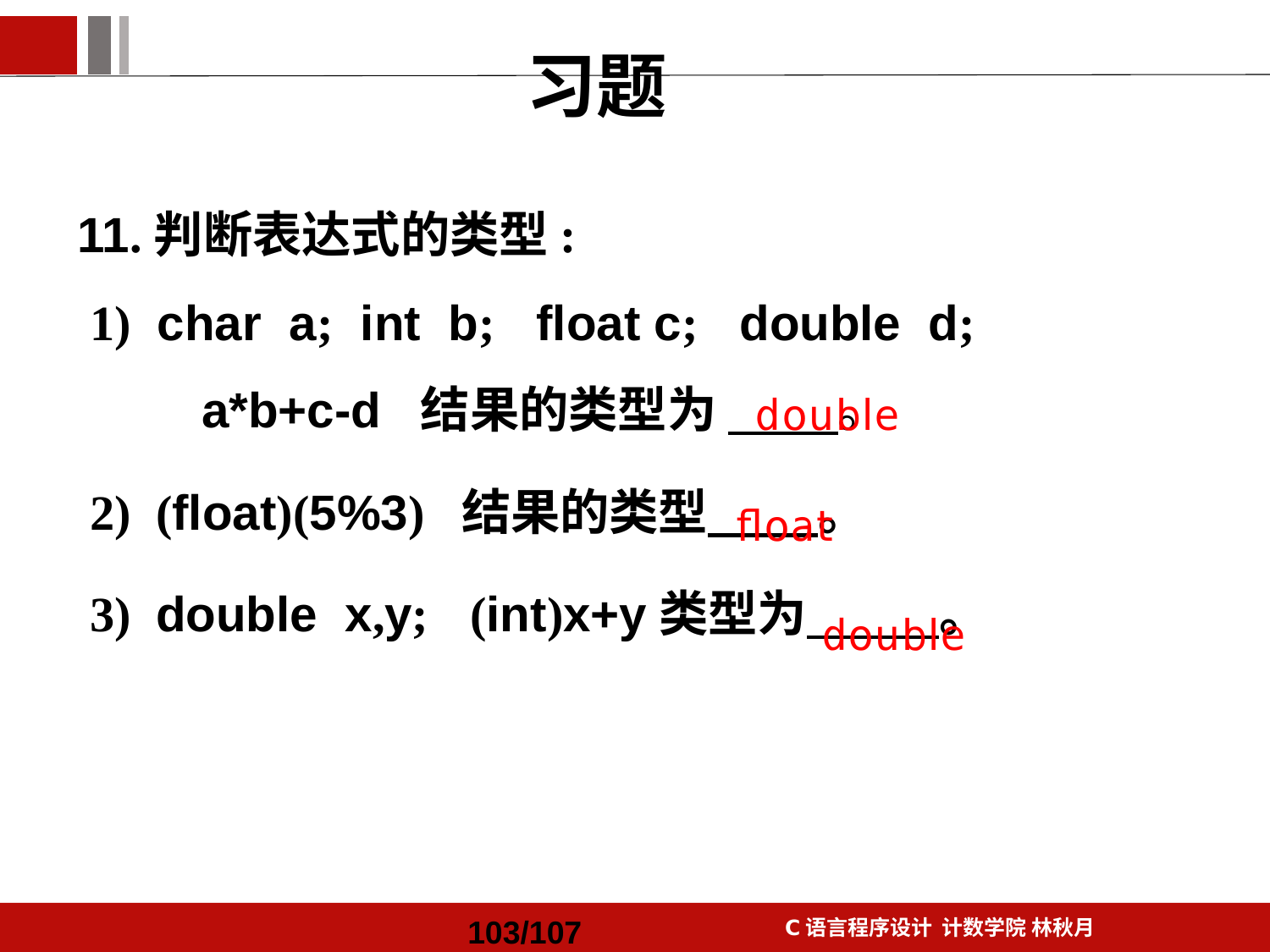

# 习题
11.判断表达式的类型:
 1)  char  a;  int  b;   float c;   double  d;
         a*b+c-d  结果的类型为           。
 2)  (float)(5%3)  结果的类型          。
 3)  double  x,y;   (int)x+y类型为            。

double
float
double